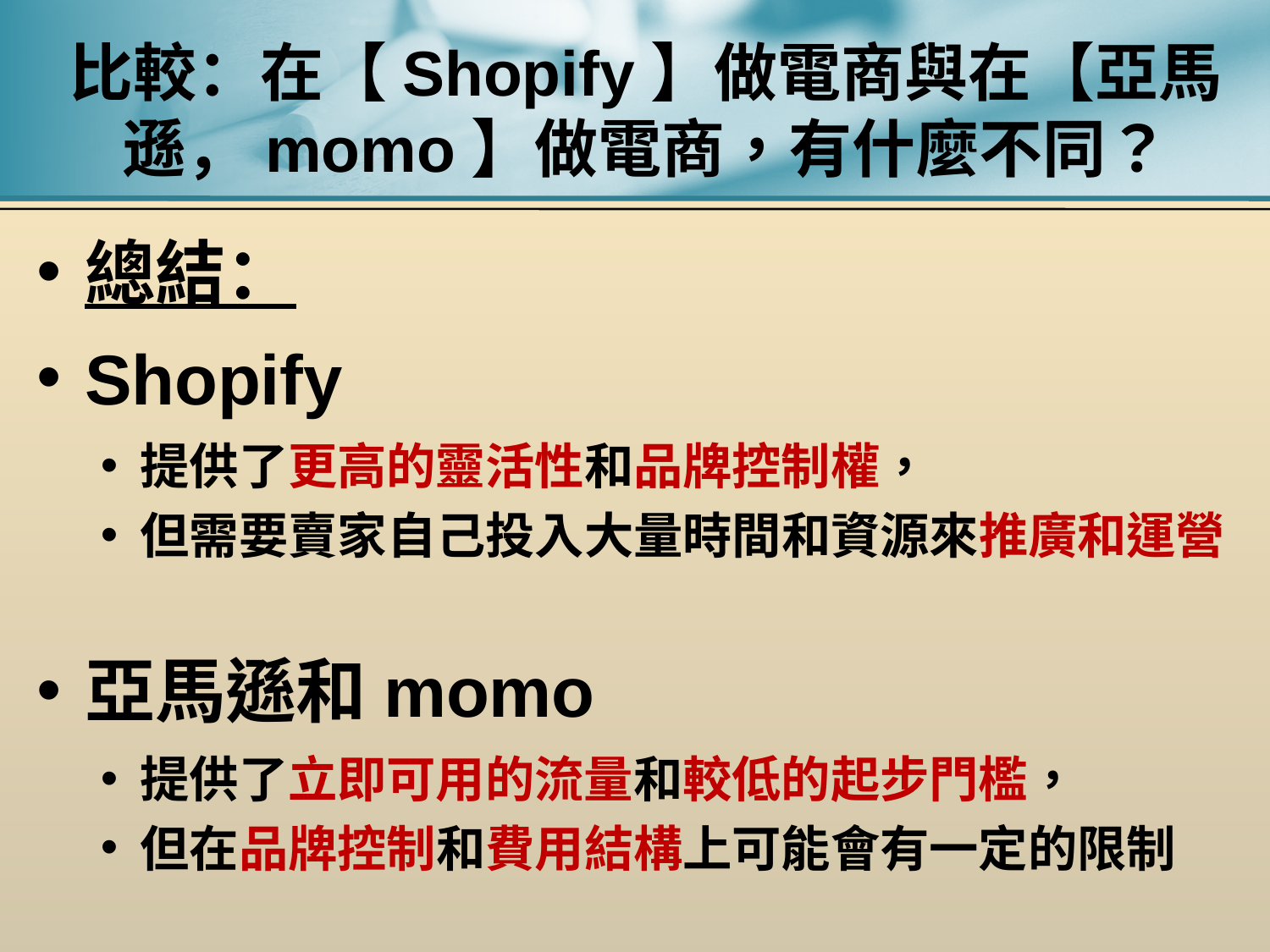

# 比較：在【Shopify】做電商與在【亞馬遜，momo】做電商，有什麼不同？
總結：
Shopify
提供了更高的靈活性和品牌控制權，
但需要賣家自己投入大量時間和資源來推廣和運營

亞馬遜和momo
提供了立即可用的流量和較低的起步門檻，
但在品牌控制和費用結構上可能會有一定的限制